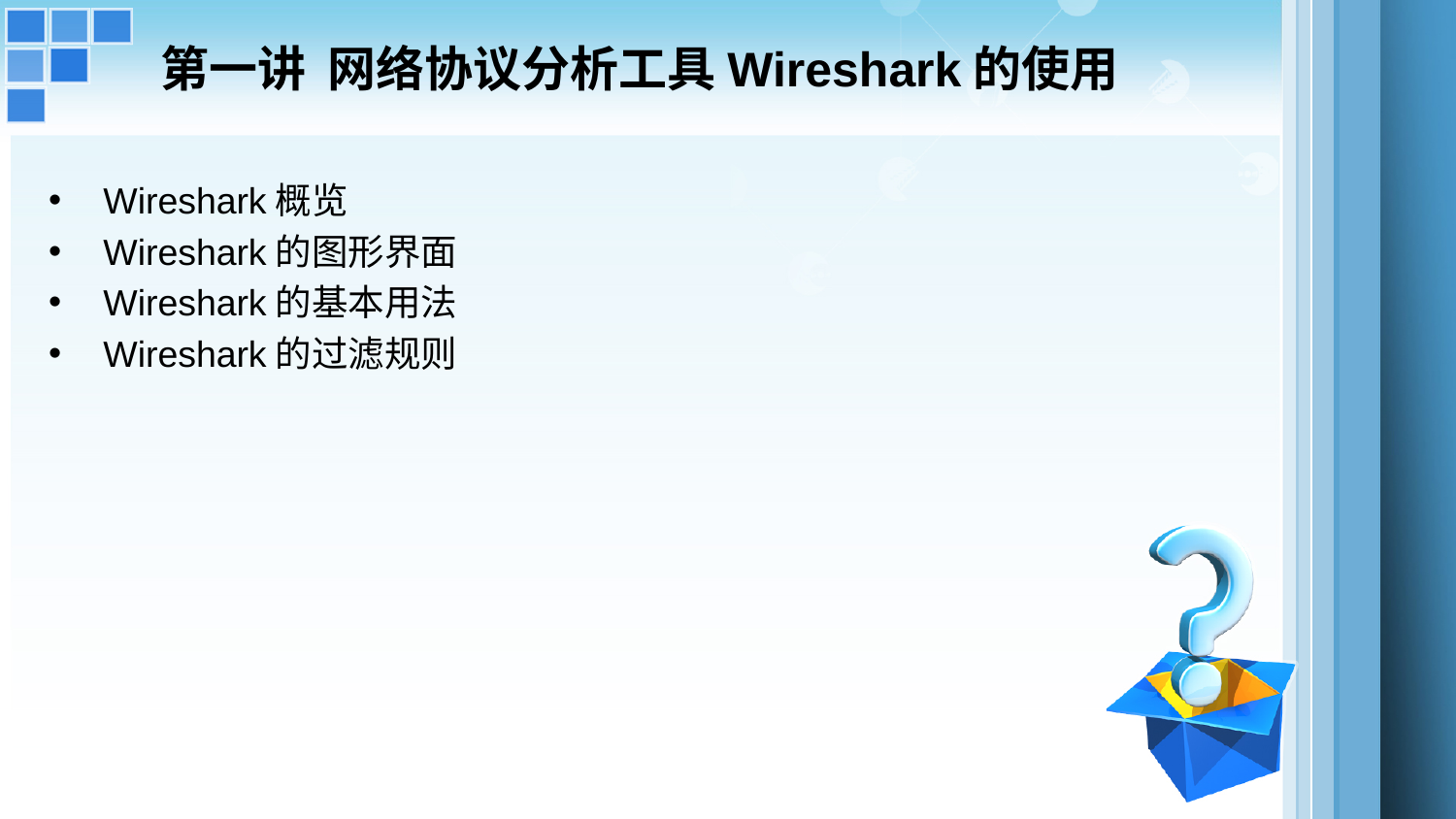

# 第一讲  网络协议分析工具Wireshark的使用
Wireshark概览
Wireshark的图形界面
Wireshark的基本用法
Wireshark的过滤规则